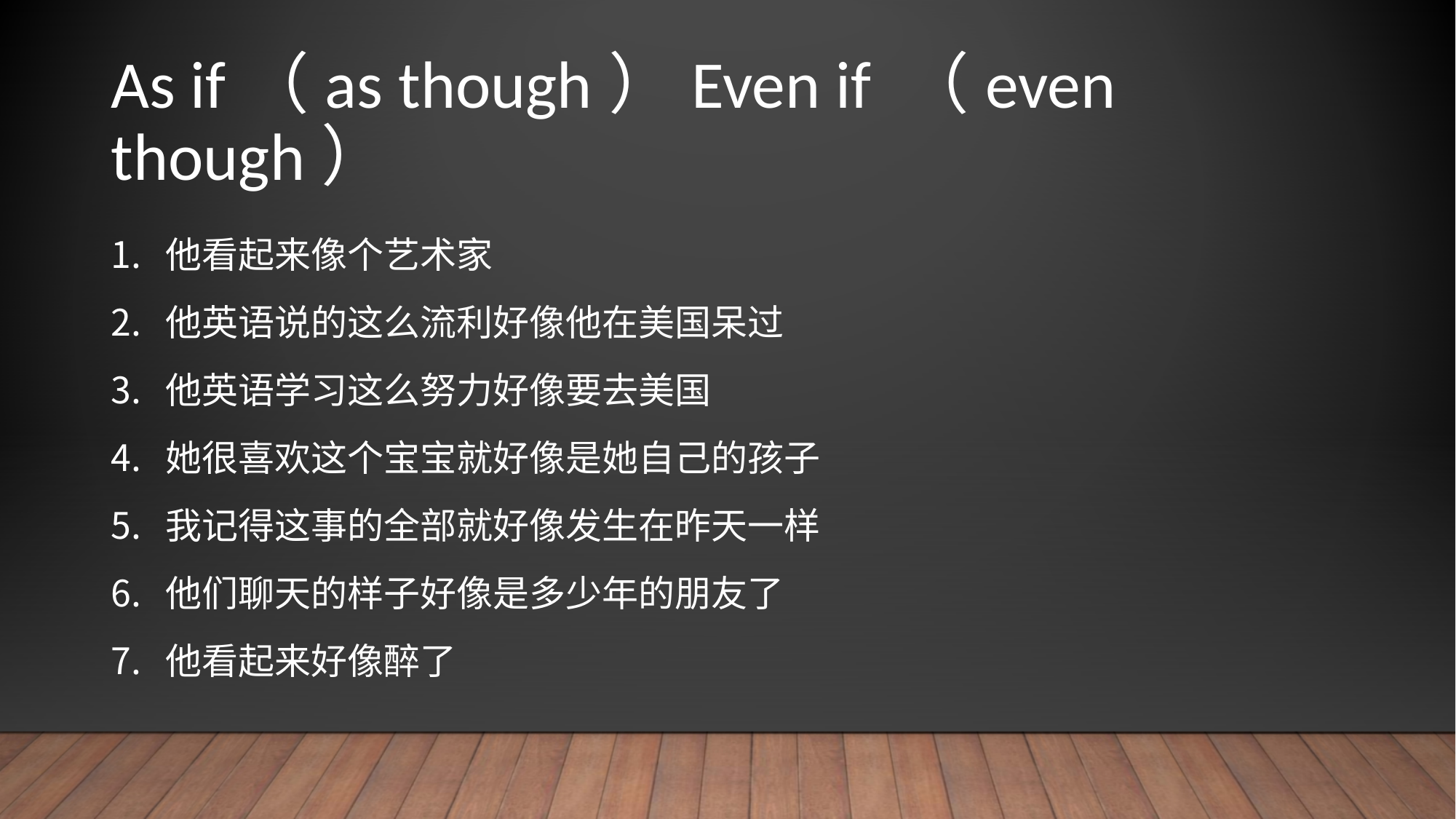

# As if（as though）Even if （even though）
他看起来像个艺术家
他英语说的这么流利好像他在美国呆过
他英语学习这么努力好像要去美国
她很喜欢这个宝宝就好像是她自己的孩子
我记得这事的全部就好像发生在昨天一样
他们聊天的样子好像是多少年的朋友了
他看起来好像醉了